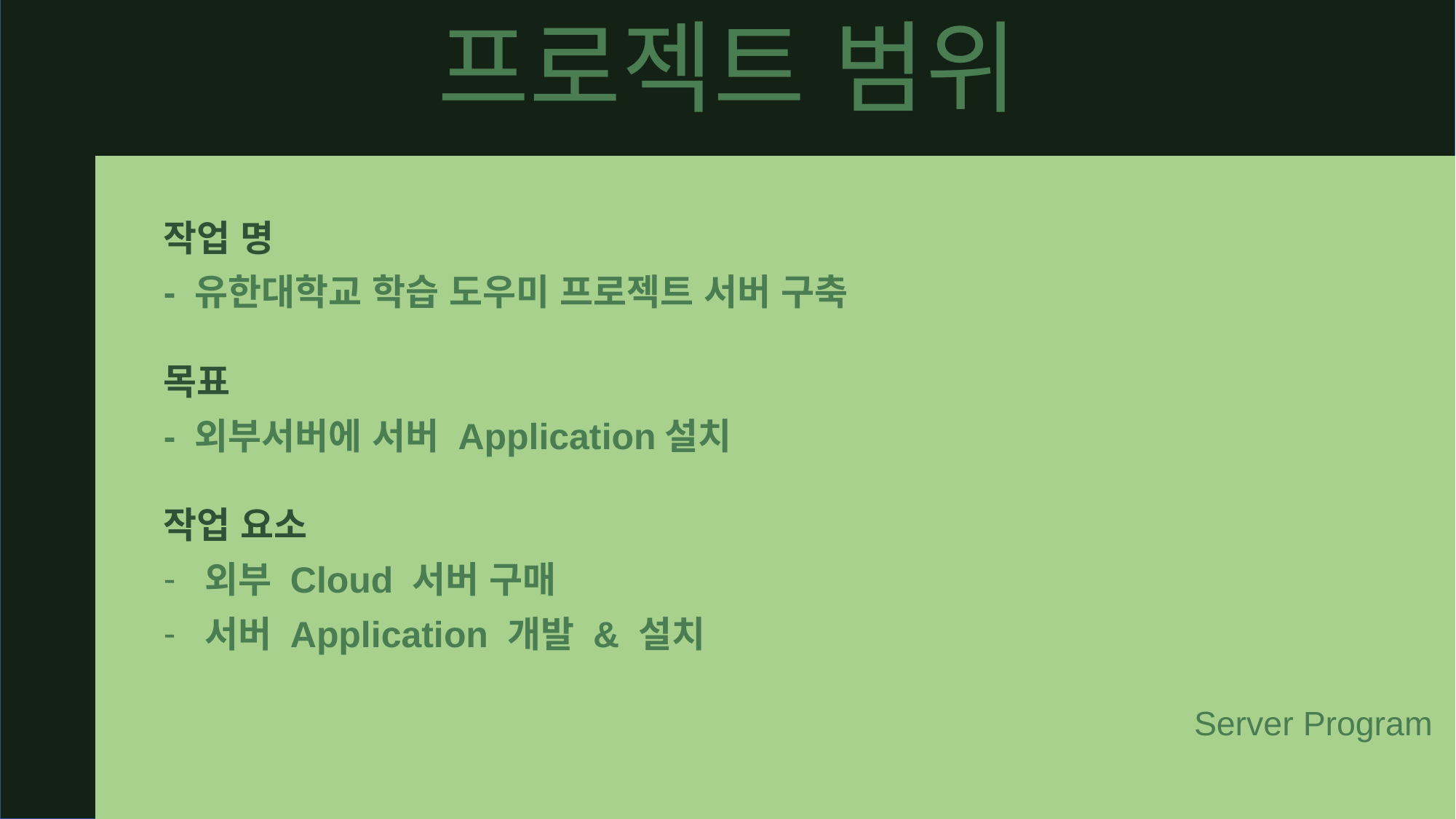

# 프로젝트 범위

작업 명
- 유한대학교 학습 도우미 프로젝트 서버 구축

목표
- 외부서버에 서버 Application설치

작업 요소
외부 Cloud 서버 구매
서버 Application 개발 & 설치
Server Program